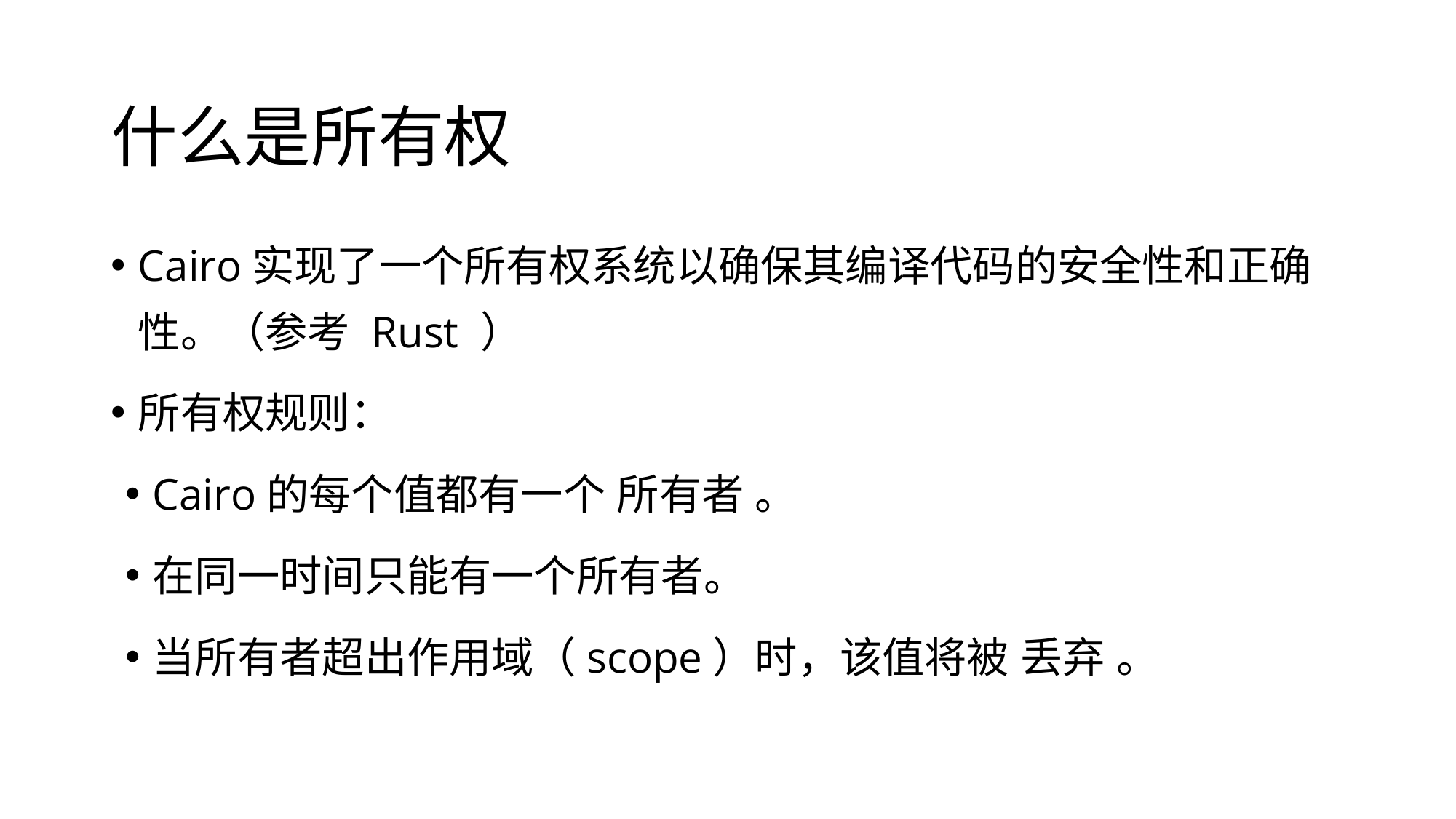

# 什么是所有权
Cairo实现了一个所有权系统以确保其编译代码的安全性和正确性。（参考 Rust ）
所有权规则：
Cairo的每个值都有一个 所有者 。
在同一时间只能有一个所有者。
当所有者超出作用域（scope）时，该值将被 丢弃 。